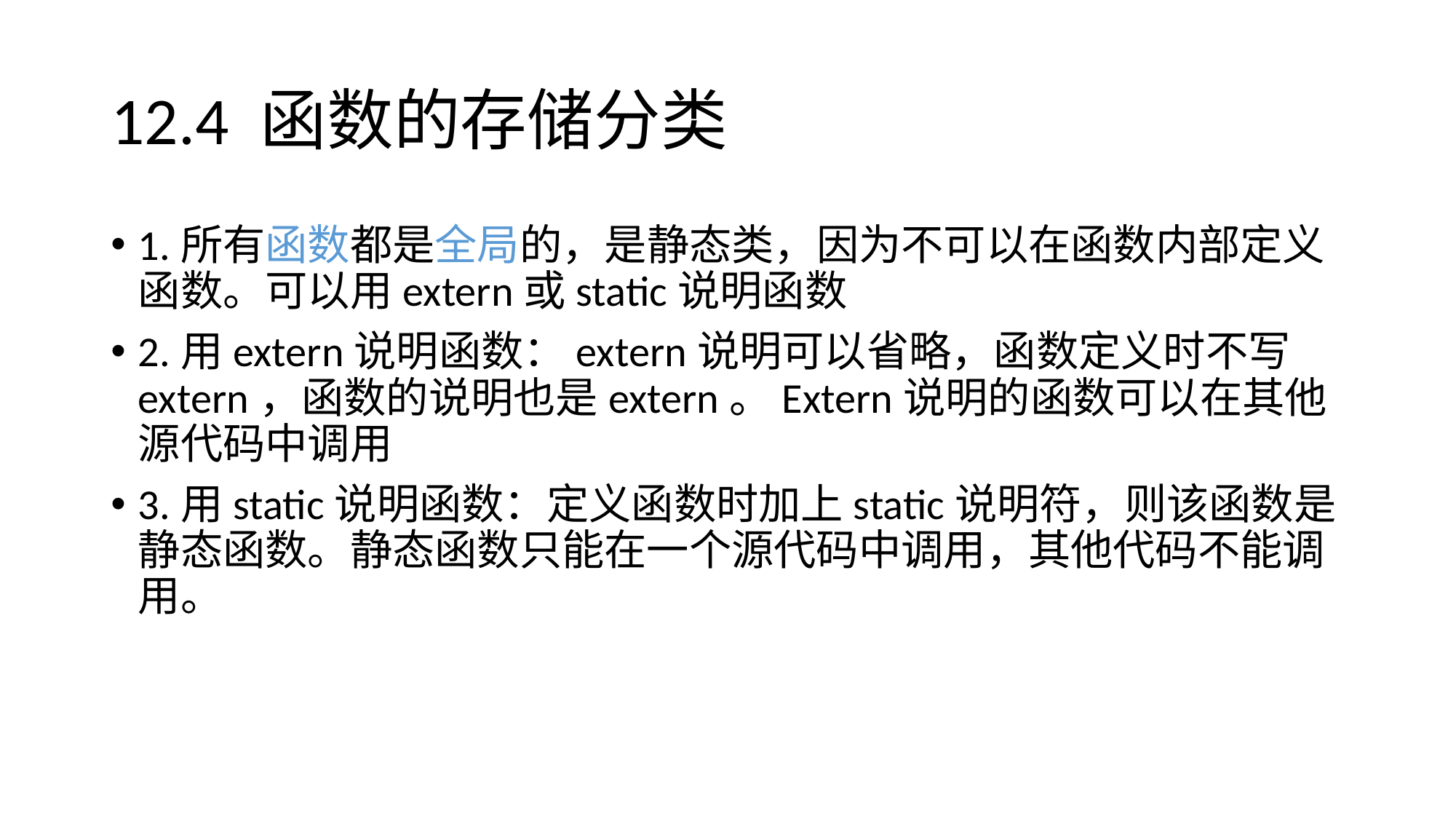

# 12.4 函数的存储分类
1.所有函数都是全局的，是静态类，因为不可以在函数内部定义函数。可以用extern或static说明函数
2.用extern说明函数：extern说明可以省略，函数定义时不写extern，函数的说明也是extern。Extern说明的函数可以在其他源代码中调用
3.用static说明函数：定义函数时加上static说明符，则该函数是静态函数。静态函数只能在一个源代码中调用，其他代码不能调用。